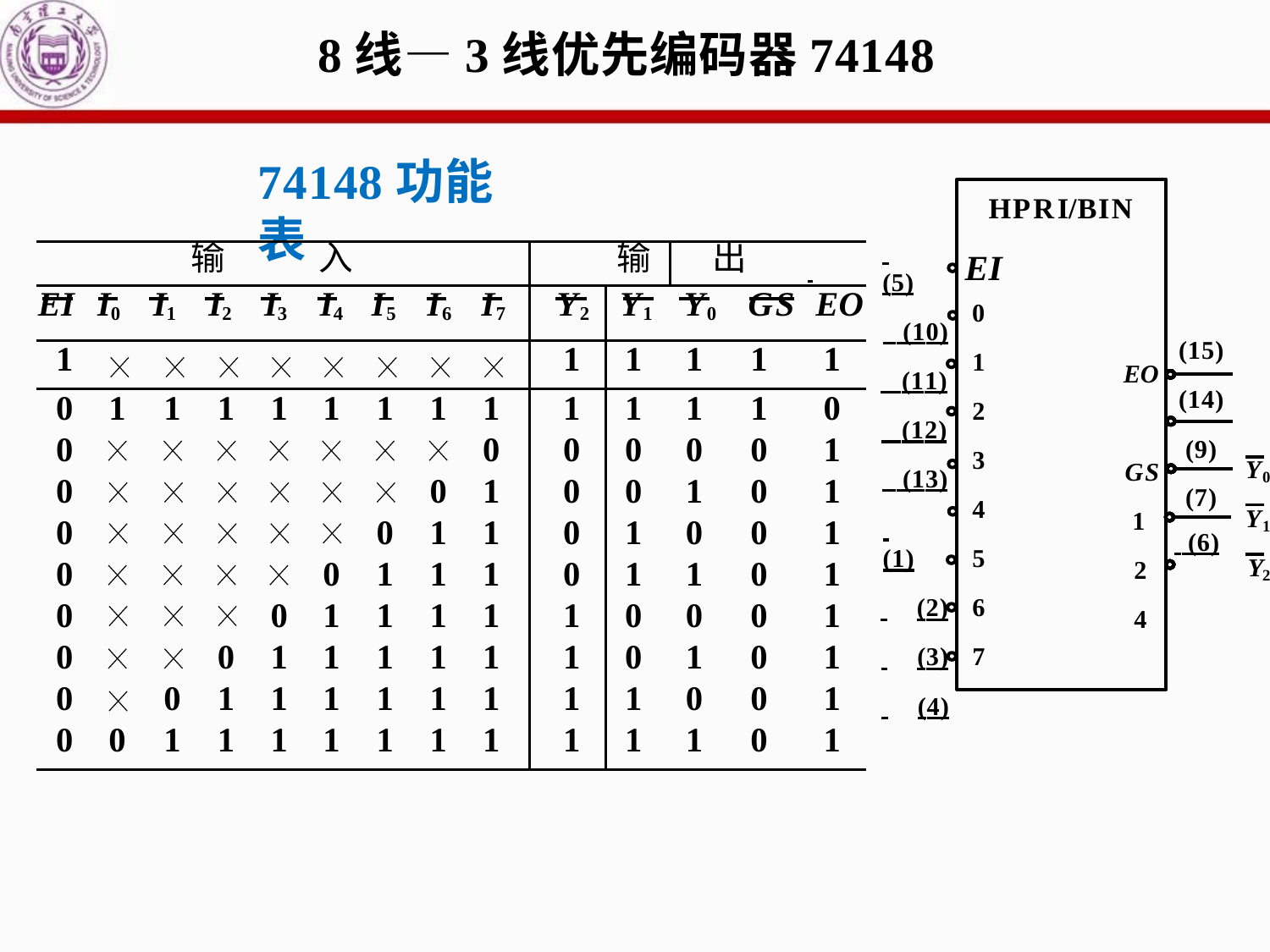

# 8线—3线优先编码器74148
74148功能表

HPRI/BIN
EI
0
 	(5)
   (10)
   (11)
   (12)
   (13)
 	(1)
 	(2)
 	(3)
 	(4)

(15)
EO  GS  1
2
4
1
2
3
4
5
6
7

(14)

(9)
Y

0

(7)
Y

1

  (6)
Y

2

| 输 |  |  |  |  | 入 |  |  |  | 输 |  | 出 |  |  |
| --- | --- | --- | --- | --- | --- | --- | --- | --- | --- | --- | --- | --- | --- |
| EI | I0 | I1 | I2 | I3 | I4 | I5 | I6 | I7 | Y2 | Y1 | Y0 | GS | EO |
| 1 |  |  |  |  |  |  |  |  | 1 | 1 | 1 | 1 | 1 |
| 0 | 1 | 1 | 1 | 1 | 1 | 1 | 1 | 1 | 1 | 1 | 1 | 1 | 0 |
| 0 |  |  |  |  |  |  |  | 0 | 0 | 0 | 0 | 0 | 1 |
| 0 |  |  |  |  |  |  | 0 | 1 | 0 | 0 | 1 | 0 | 1 |
| 0 |  |  |  |  |  | 0 | 1 | 1 | 0 | 1 | 0 | 0 | 1 |
| 0 |  |  |  |  | 0 | 1 | 1 | 1 | 0 | 1 | 1 | 0 | 1 |
| 0 |  |  |  | 0 | 1 | 1 | 1 | 1 | 1 | 0 | 0 | 0 | 1 |
| 0 |  |  | 0 | 1 | 1 | 1 | 1 | 1 | 1 | 0 | 1 | 0 | 1 |
| 0 |  | 0 | 1 | 1 | 1 | 1 | 1 | 1 | 1 | 1 | 0 | 0 | 1 |
| 0 | 0 | 1 | 1 | 1 | 1 | 1 | 1 | 1 | 1 | 1 | 1 | 0 | 1 |